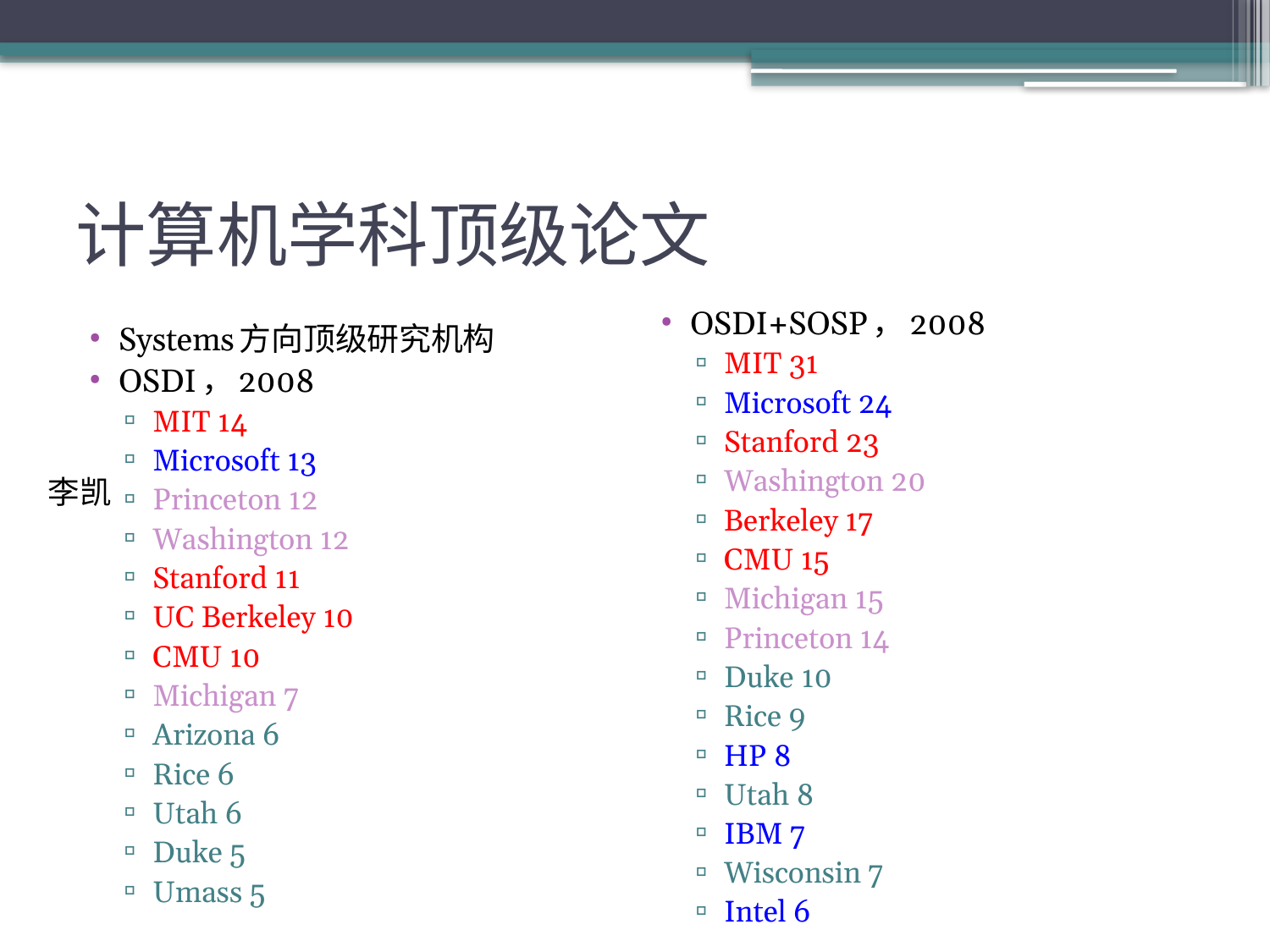

# 计算机学科顶级论文
OSDI+SOSP，2008
MIT 31
Microsoft 24
Stanford 23
Washington 20
Berkeley 17
CMU 15
Michigan 15
Princeton 14
Duke 10
Rice 9
HP 8
Utah 8
IBM 7
Wisconsin 7
Intel 6

Systems方向顶级研究机构
OSDI，2008
MIT 14
Microsoft 13
Princeton 12
Washington 12
Stanford 11
UC Berkeley 10
CMU 10
Michigan 7
Arizona 6
Rice 6
Utah 6
Duke 5
Umass 5

李凯